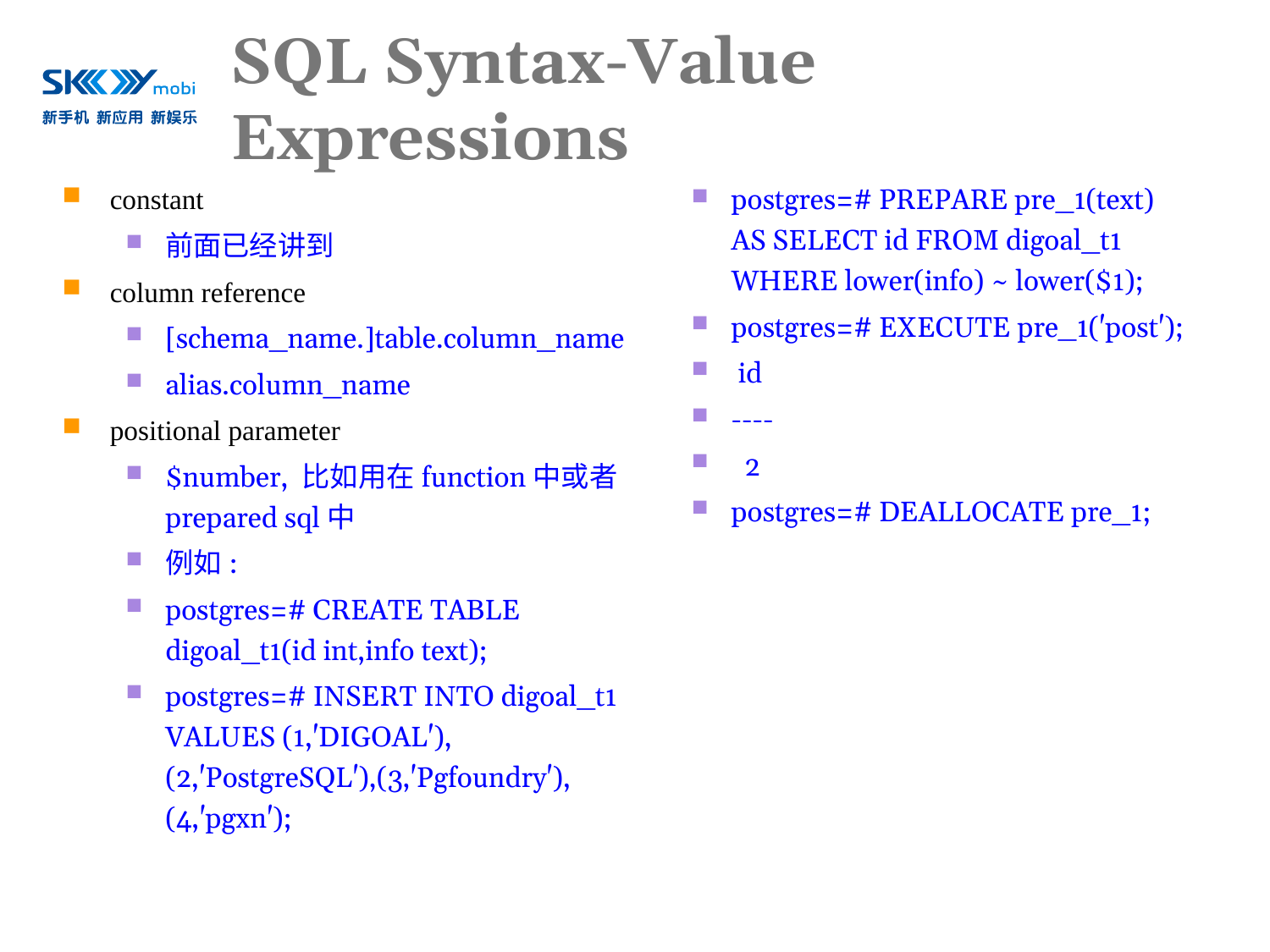

# SQL Syntax-Value Expressions
constant
前面已经讲到
column reference
[schema_name.]table.column_name
alias.column_name
positional parameter
$number, 比如用在function中或者prepared sql中
例如:
postgres=# CREATE TABLE digoal_t1(id int,info text);
postgres=# INSERT INTO digoal_t1 VALUES (1,'DIGOAL'),(2,'PostgreSQL'),(3,'Pgfoundry'),(4,'pgxn');
postgres=# PREPARE pre_1(text) AS SELECT id FROM digoal_t1 WHERE lower(info) ~ lower($1);
postgres=# EXECUTE pre_1('post');
 id
----
  2
postgres=# DEALLOCATE pre_1;